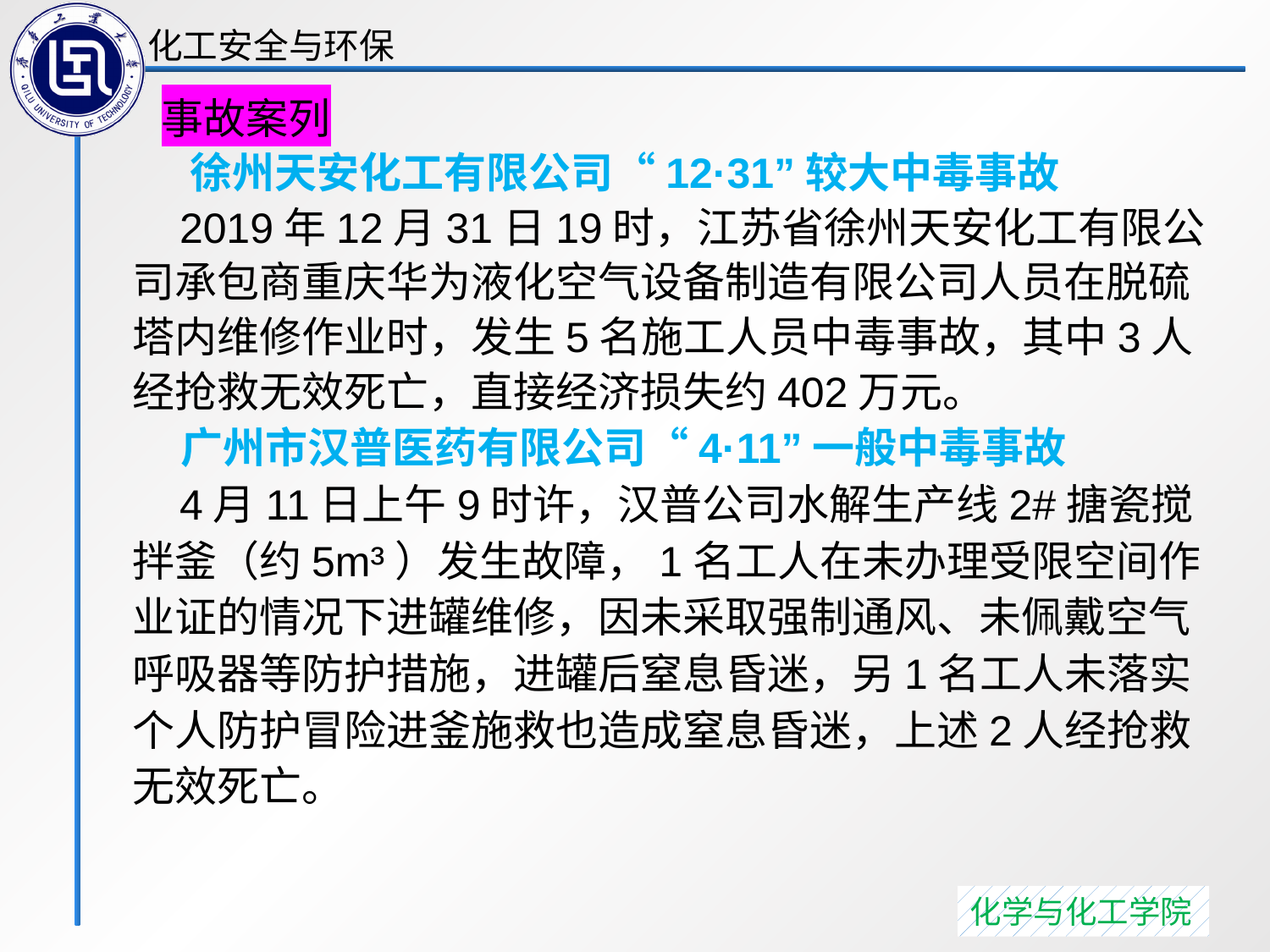

事故案列
     徐州天安化工有限公司“12·31”较大中毒事故
    2019年12月31日19时，江苏省徐州天安化工有限公司承包商重庆华为液化空气设备制造有限公司人员在脱硫塔内维修作业时，发生5名施工人员中毒事故，其中3人经抢救无效死亡，直接经济损失约402万元。
    广州市汉普医药有限公司“4·11”一般中毒事故
    4月11日上午9时许，汉普公司水解生产线2#搪瓷搅拌釜（约5m³）发生故障，1名工人在未办理受限空间作业证的情况下进罐维修，因未采取强制通风、未佩戴空气呼吸器等防护措施，进罐后窒息昏迷，另1名工人未落实个人防护冒险进釜施救也造成窒息昏迷，上述2人经抢救无效死亡。